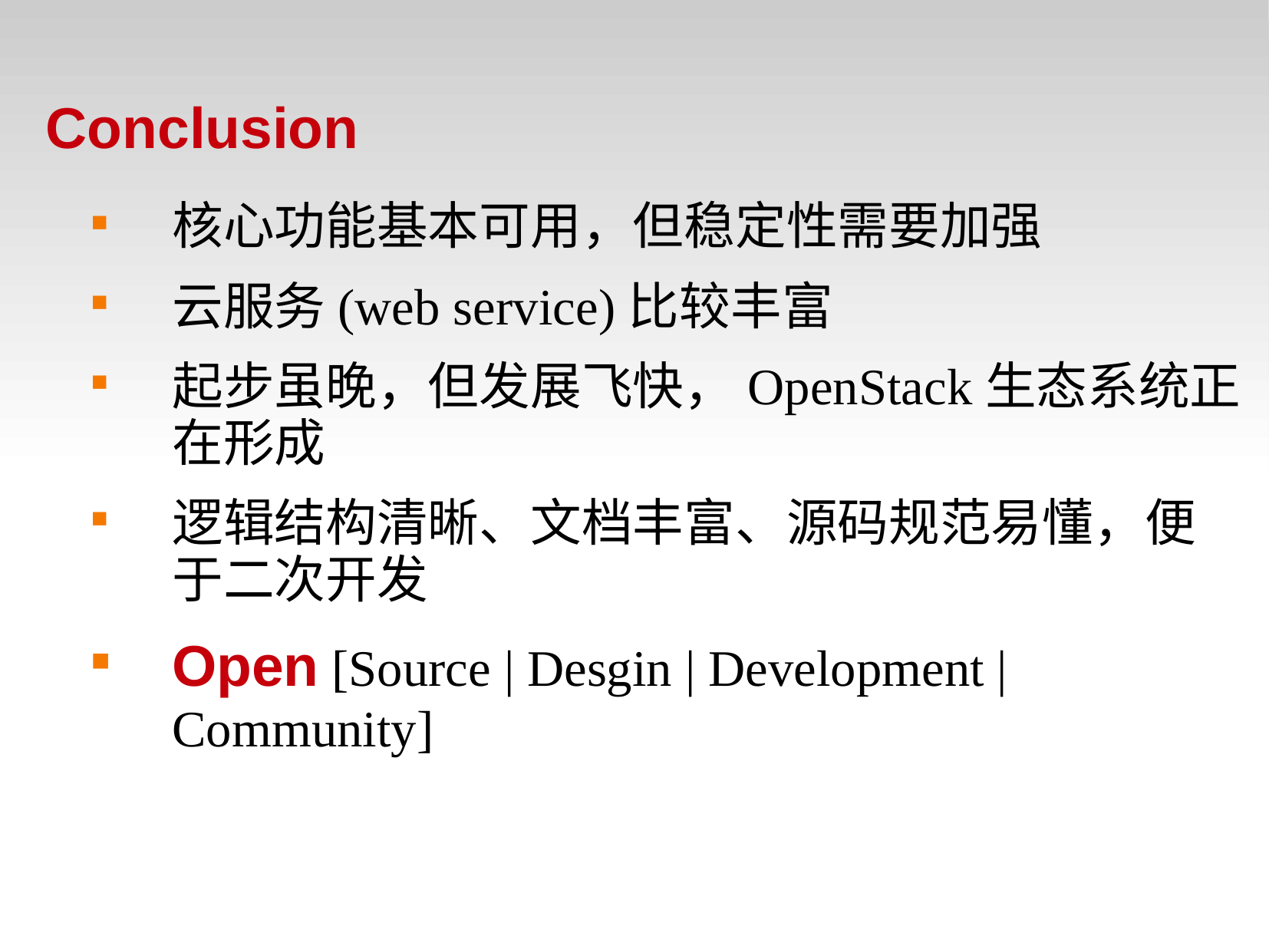

# Conclusion
核心功能基本可用，但稳定性需要加强
云服务(web service)比较丰富
起步虽晚，但发展飞快，OpenStack生态系统正在形成
逻辑结构清晰、文档丰富、源码规范易懂，便于二次开发
Open [Source | Desgin | Development | Community]